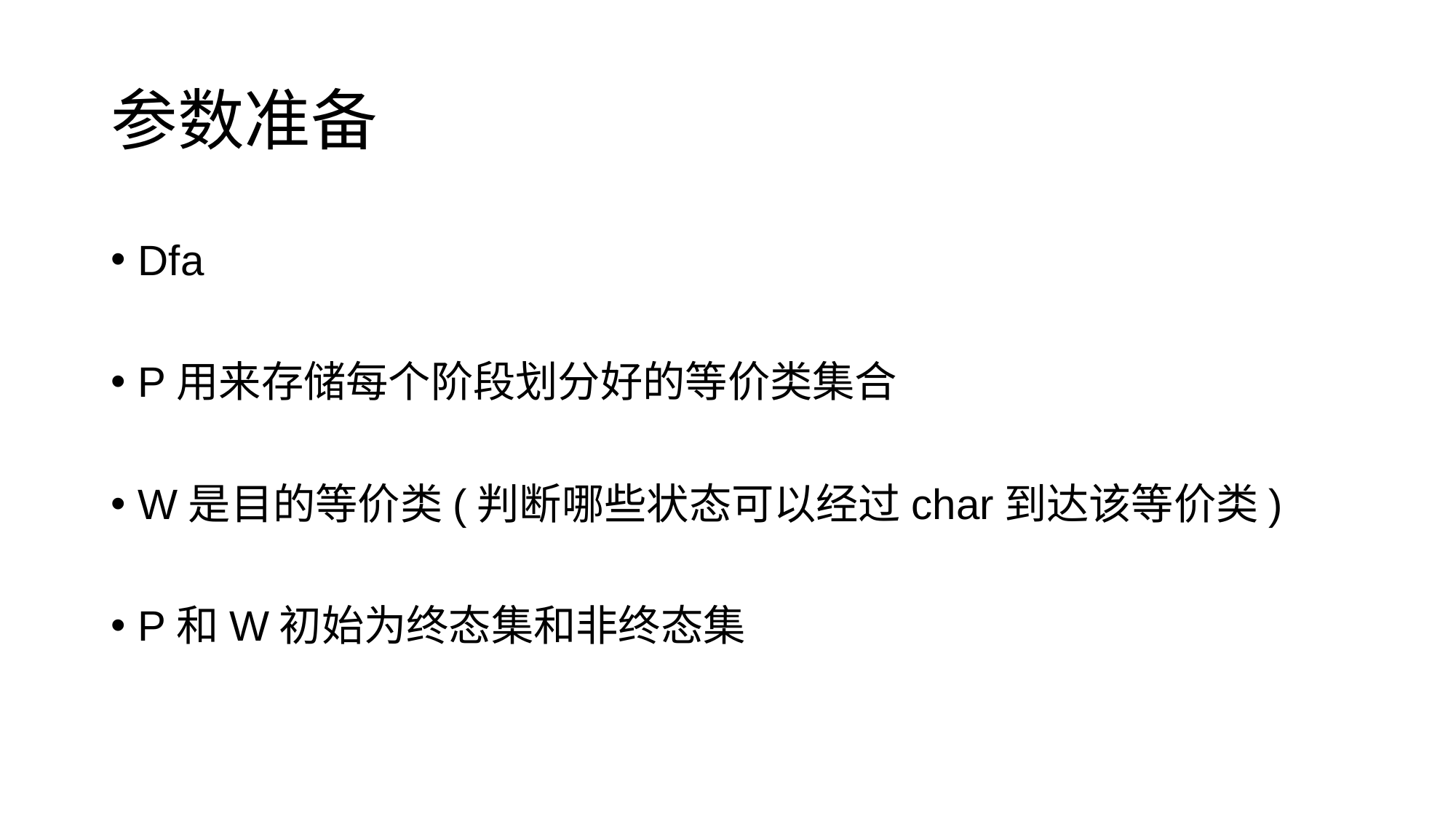

# 参数准备
Dfa

P用来存储每个阶段划分好的等价类集合

W是目的等价类(判断哪些状态可以经过char到达该等价类)

P和W初始为终态集和非终态集